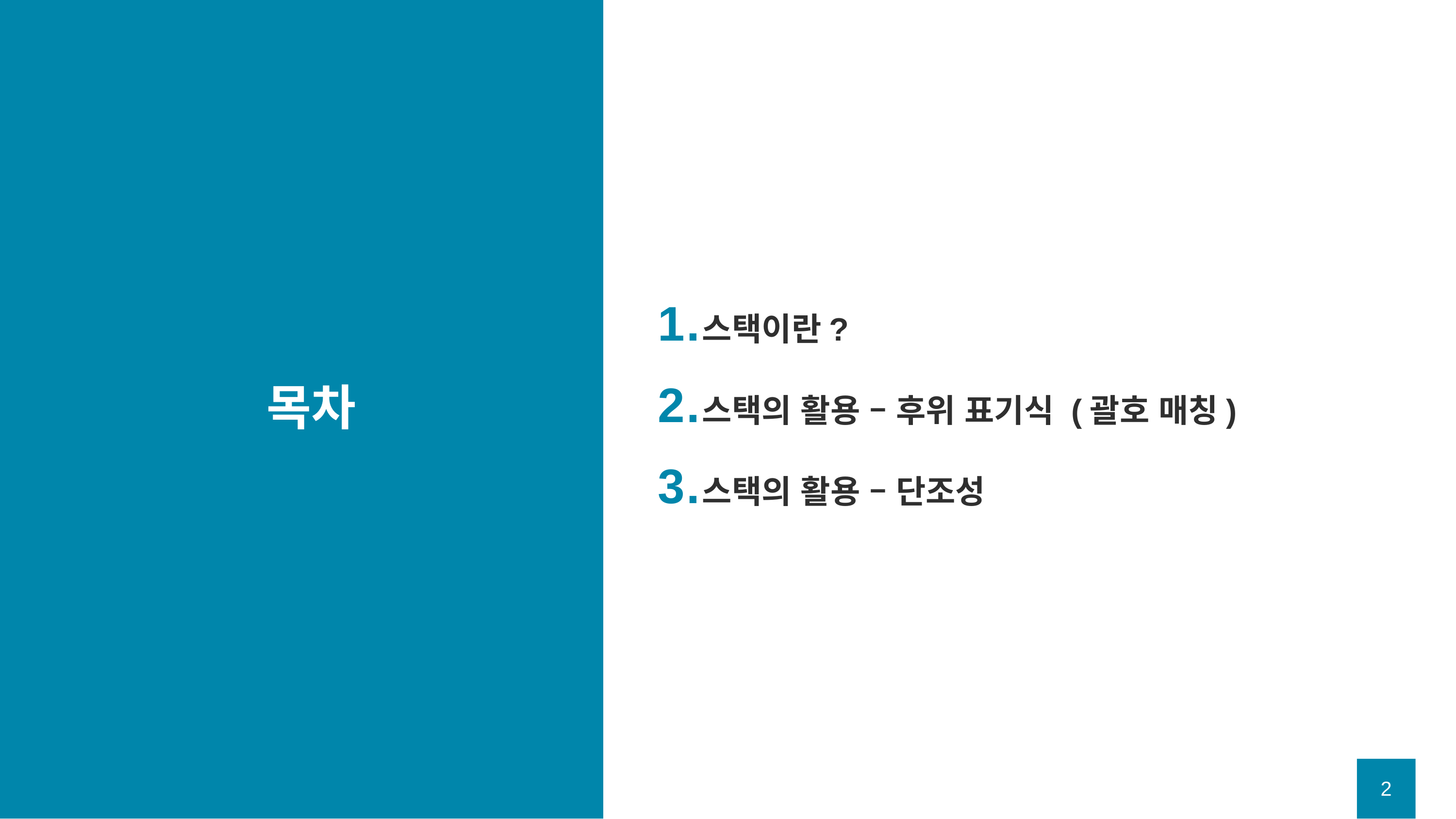

스택이란?
스택의 활용 – 후위 표기식 (괄호 매칭)
스택의 활용 – 단조성
# 목차
2